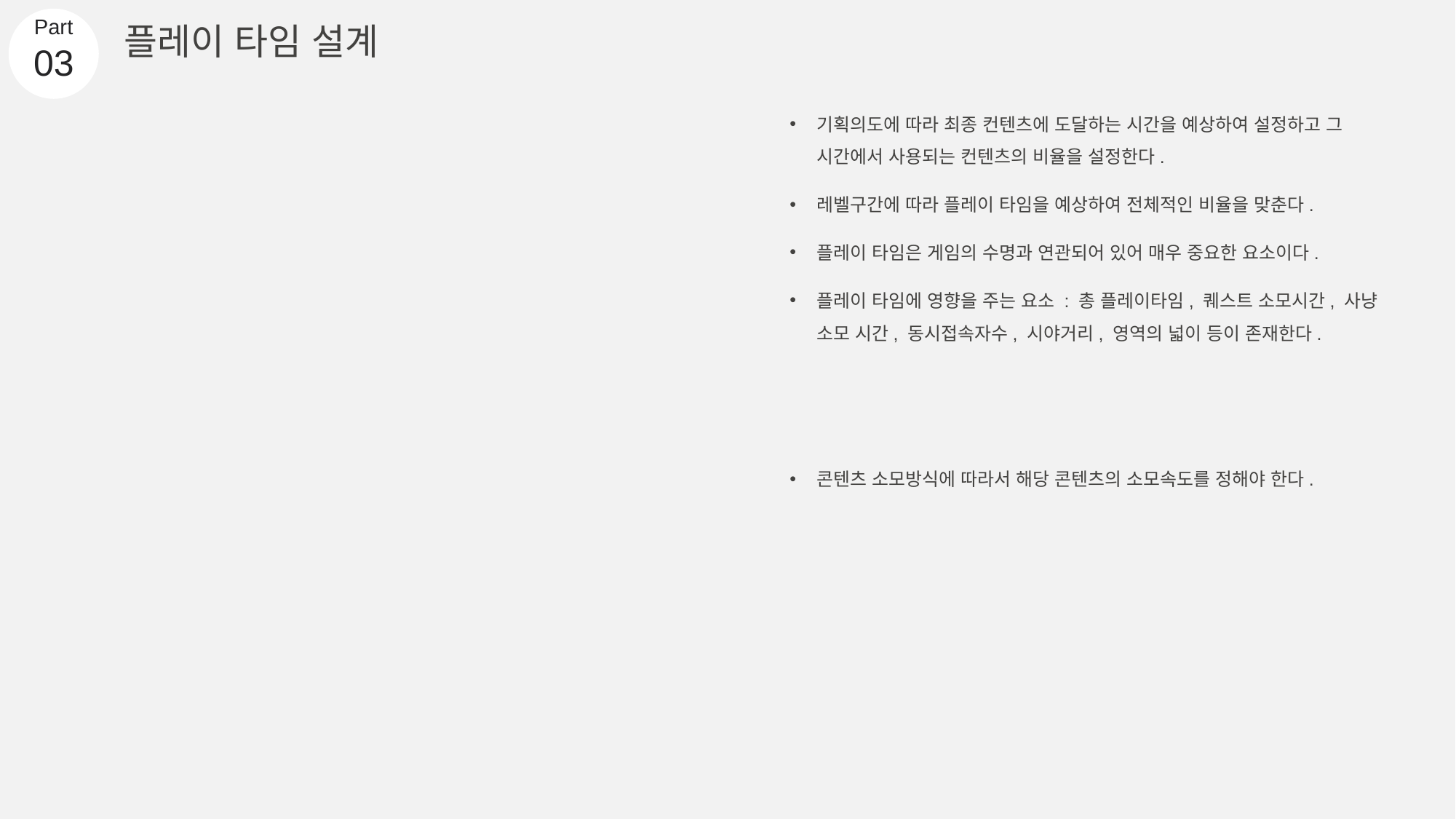

# 플레이 타임 설계
03

기획의도에 따라 최종 컨텐츠에 도달하는 시간을 예상하여 설정하고 그 시간에서 사용되는 컨텐츠의 비율을 설정한다.
레벨구간에 따라 플레이 타임을 예상하여 전체적인 비율을 맞춘다.
플레이 타임은 게임의 수명과 연관되어 있어 매우 중요한 요소이다.
플레이 타임에 영향을 주는 요소 : 총 플레이타임, 퀘스트 소모시간, 사냥 소모 시간, 동시접속자수, 시야거리, 영역의 넓이 등이 존재한다.

콘텐츠 소모방식에 따라서 해당 콘텐츠의 소모속도를 정해야 한다.